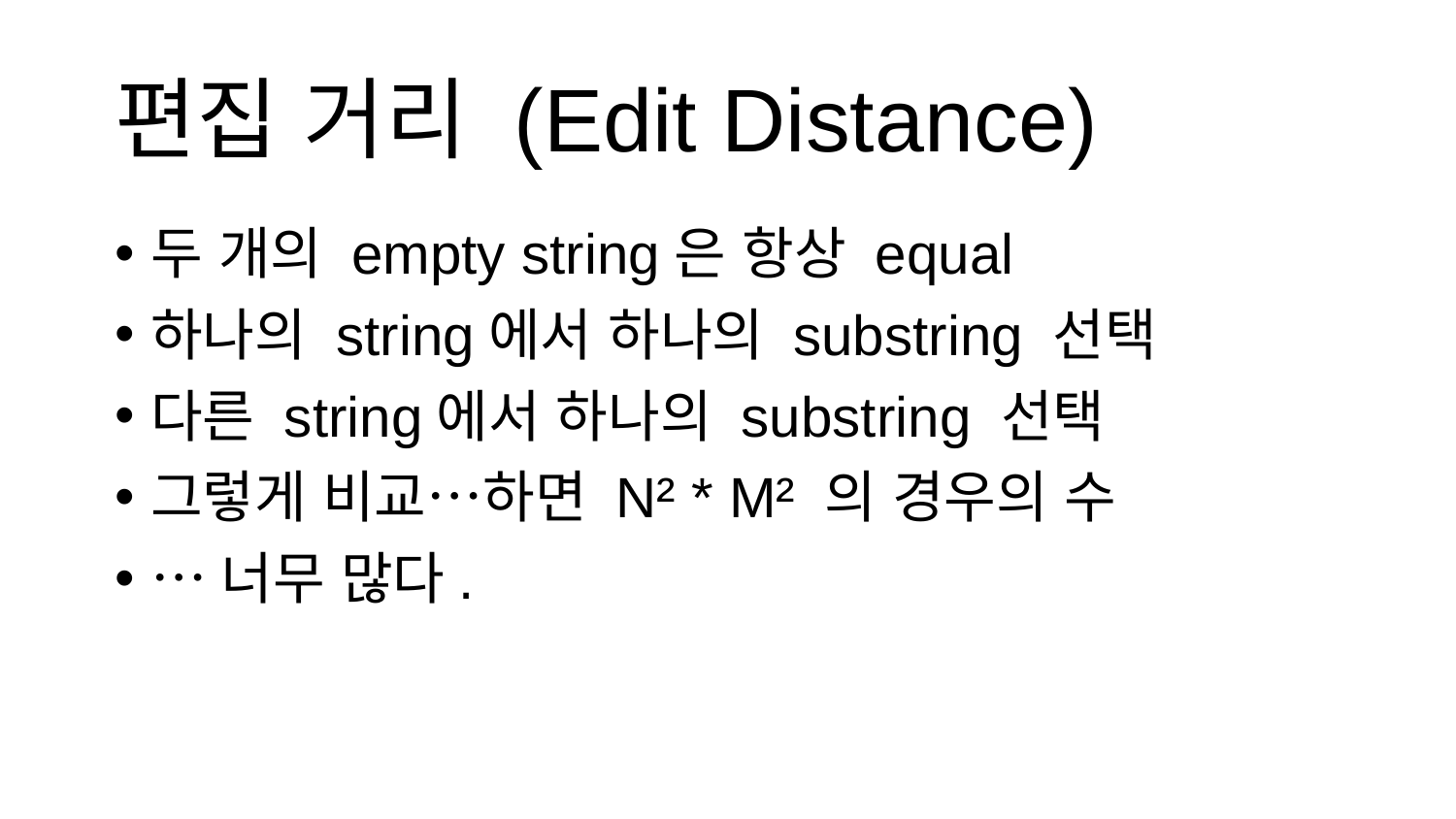

# 편집 거리 (Edit Distance)
두 개의 empty string은 항상 equal
하나의 string에서 하나의 substring 선택
다른 string에서 하나의 substring 선택
그렇게 비교…하면 N² * M² 의 경우의 수
…너무 많다.